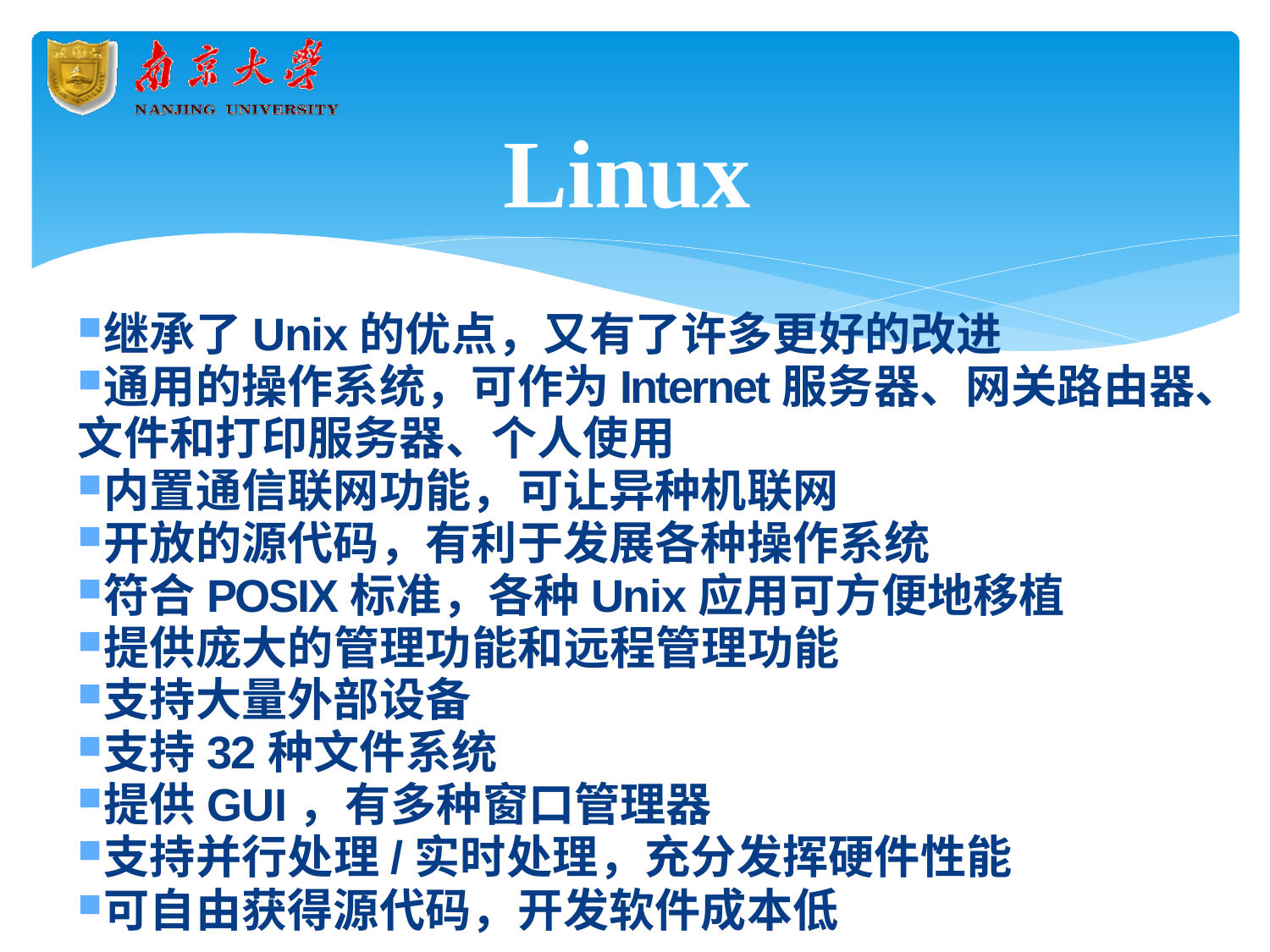

# Linux
继承了Unix的优点，又有了许多更好的改进
通用的操作系统，可作为Internet服务器、网关路由器、
文件和打印服务器、个人使用
内置通信联网功能，可让异种机联网
开放的源代码，有利于发展各种操作系统
符合POSIX标准，各种Unix应用可方便地移植
提供庞大的管理功能和远程管理功能
支持大量外部设备
支持32种文件系统
提供GUI，有多种窗口管理器
支持并行处理/实时处理，充分发挥硬件性能
可自由获得源代码，开发软件成本低